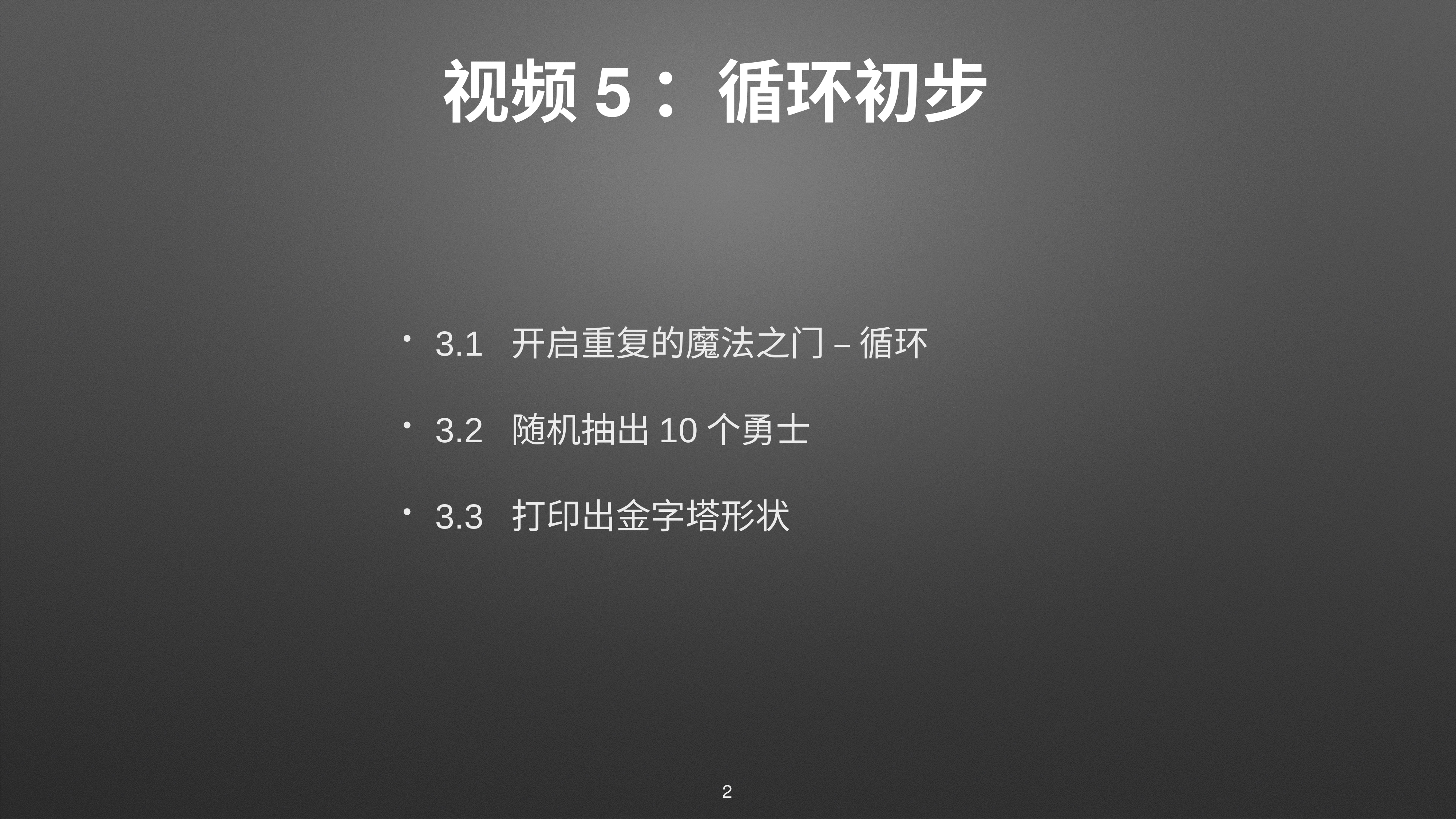

# 视频5：循环初步
3.1  开启重复的魔法之门 – 循环
3.2  随机抽出10个勇士
3.3  打印出金字塔形状
2